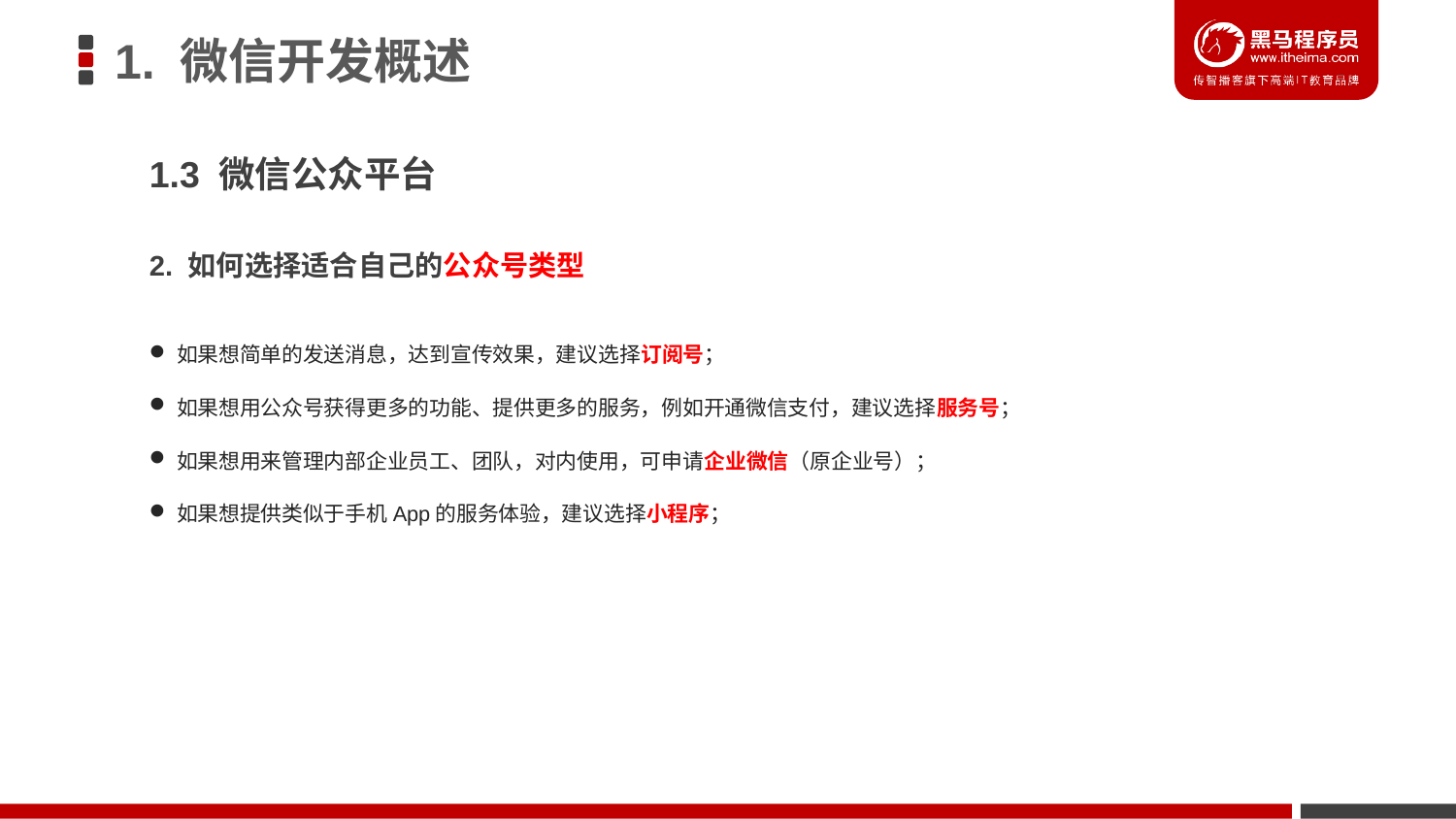

# 1. 微信开发概述
1.3 微信公众平台
2. 如何选择适合自己的公众号类型
如果想简单的发送消息，达到宣传效果，建议选择订阅号；
如果想用公众号获得更多的功能、提供更多的服务，例如开通微信支付，建议选择服务号；
如果想用来管理内部企业员工、团队，对内使用，可申请企业微信（原企业号）；
如果想提供类似于手机App的服务体验，建议选择小程序；